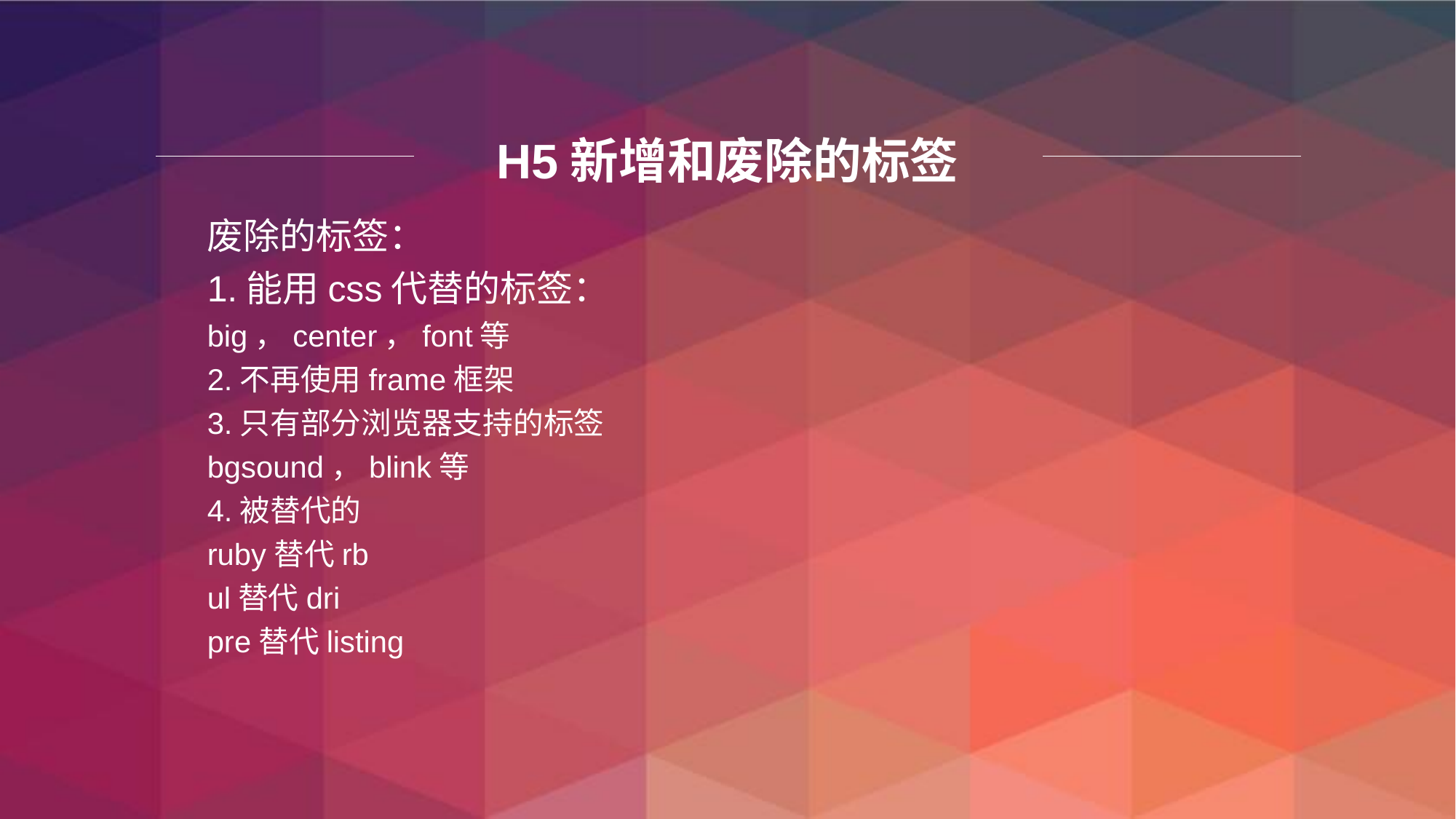

# H5新增和废除的标签
废除的标签：
1.能用css代替的标签：
big，center，font等
2.不再使用frame框架
3.只有部分浏览器支持的标签
bgsound，blink等
4.被替代的
ruby替代rb
ul替代dri
pre替代listing